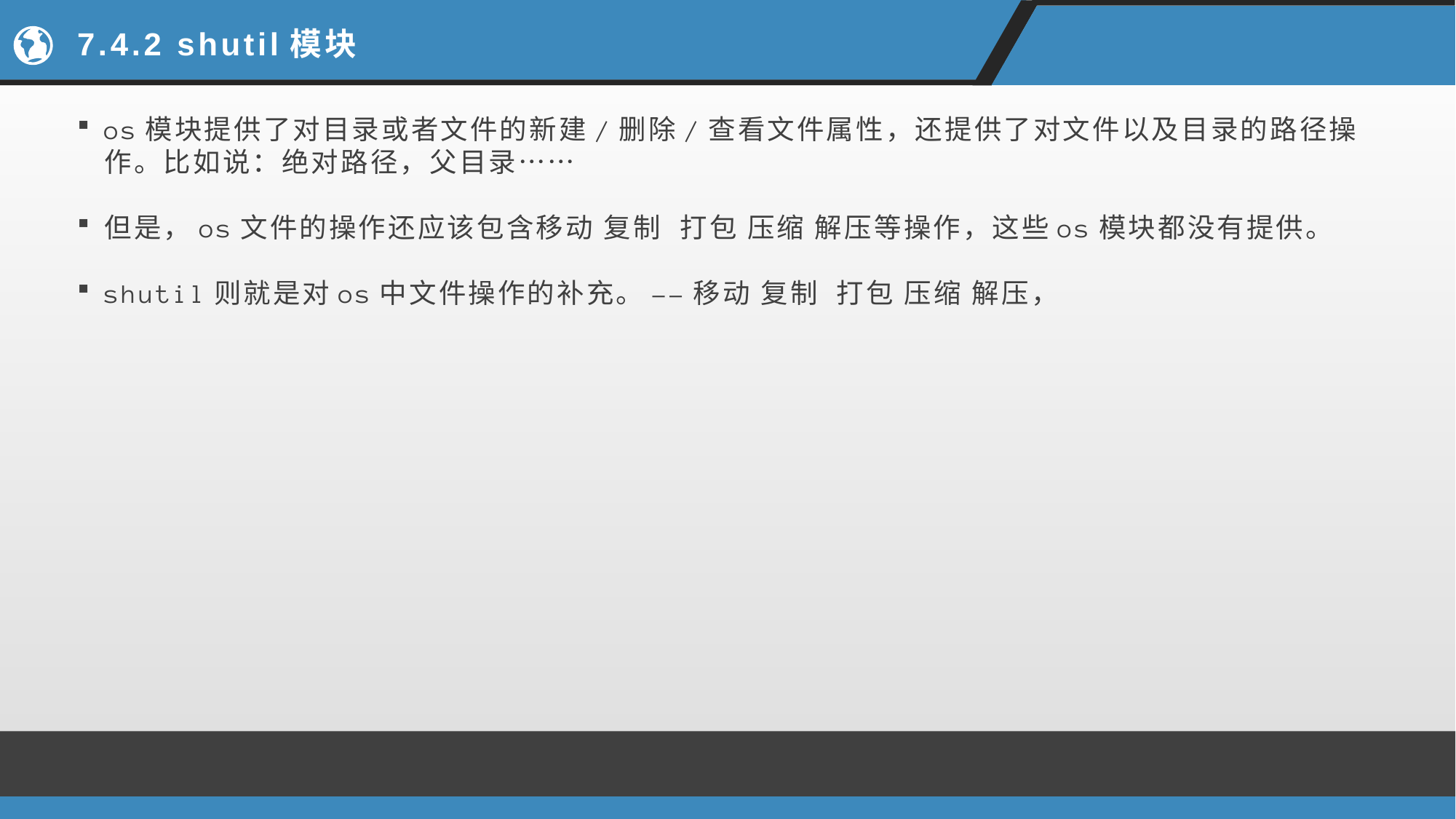

# 7.4.2 shutil模块

os模块提供了对目录或者文件的新建/删除/查看文件属性，还提供了对文件以及目录的路径操作。比如说：绝对路径，父目录……

但是，os文件的操作还应该包含移动 复制  打包 压缩 解压等操作，这些os模块都没有提供。

shutil则就是对os中文件操作的补充。--移动 复制  打包 压缩 解压，